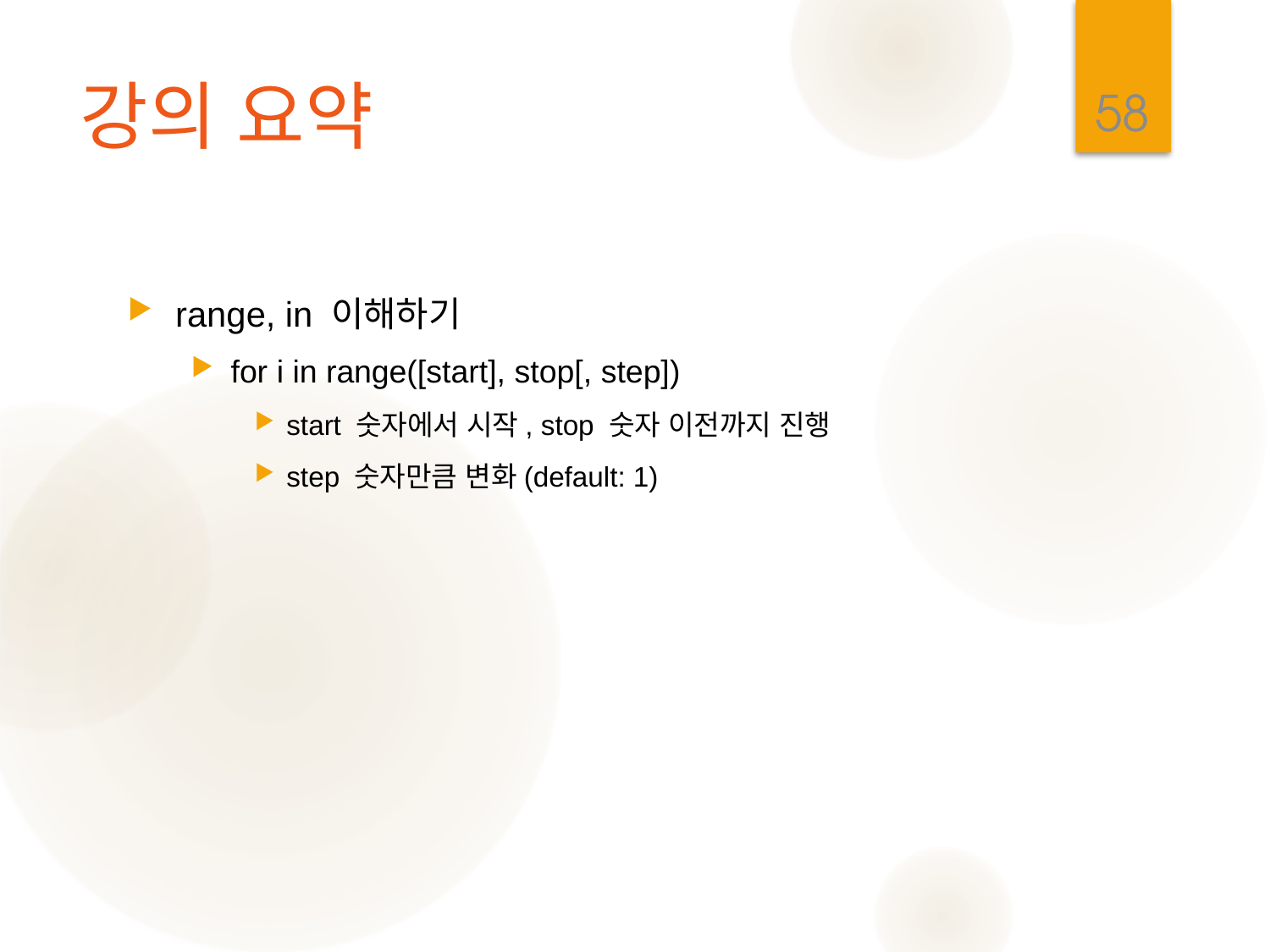

58
# 강의 요약
range, in 이해하기
for i in range([start], stop[, step])
start 숫자에서 시작, stop 숫자 이전까지 진행
step 숫자만큼 변화(default: 1)